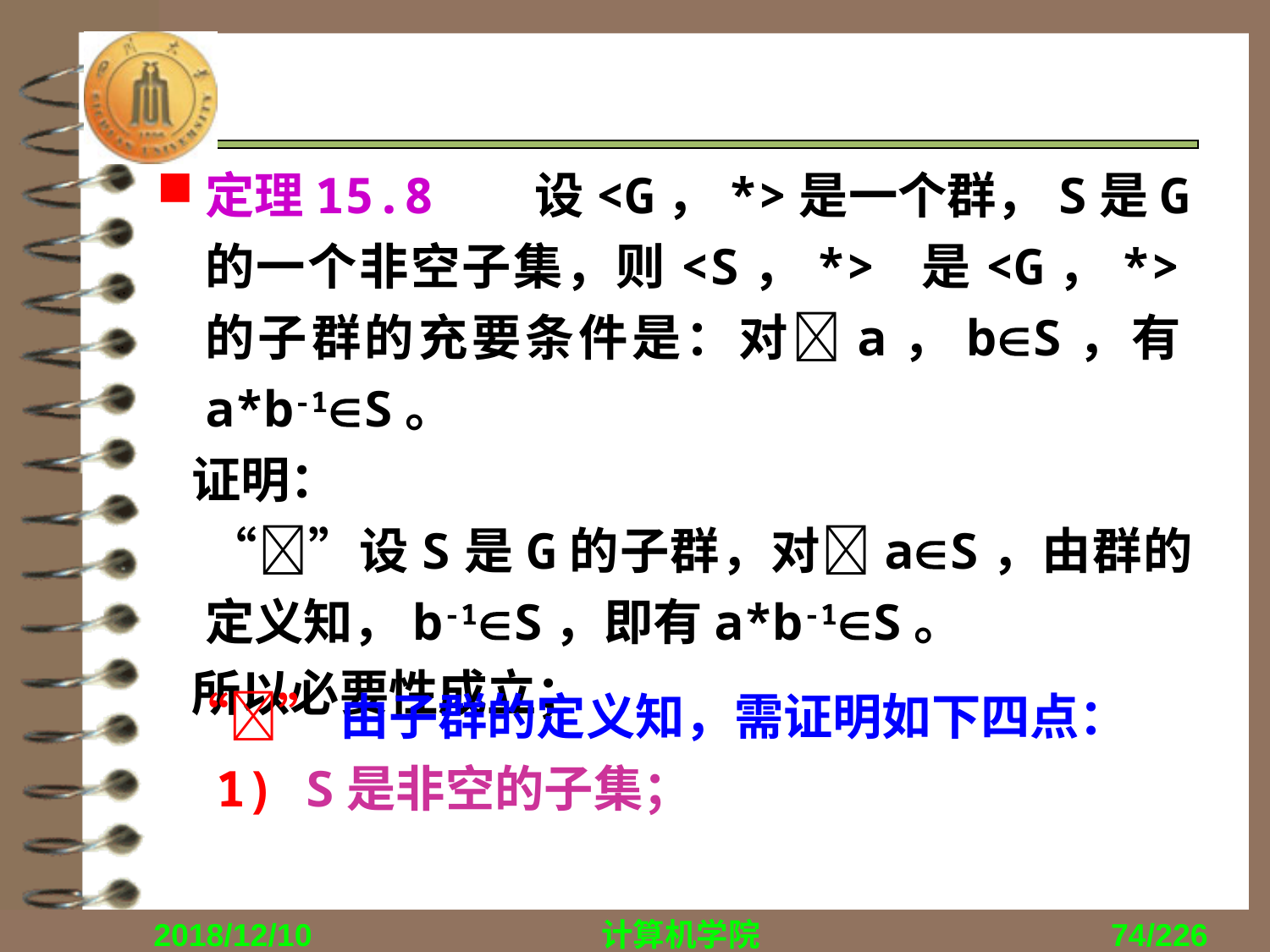

#
定理15.8   设<G，*>是一个群，S是G的一个非空子集，则<S，*> 是<G，*>的子群的充要条件是：对∀a，b∈S，有a*b-1∈S。
  证明：
　“⇒”设S是G的子群，对∀a∈S，由群的定义知，b-1∈S，即有a*b-1∈S。
  所以必要性成立；
  “⇐”由子群的定义知，需证明如下四点：
  1) S是非空的子集；
2018/12/10
计算机学院
74/226